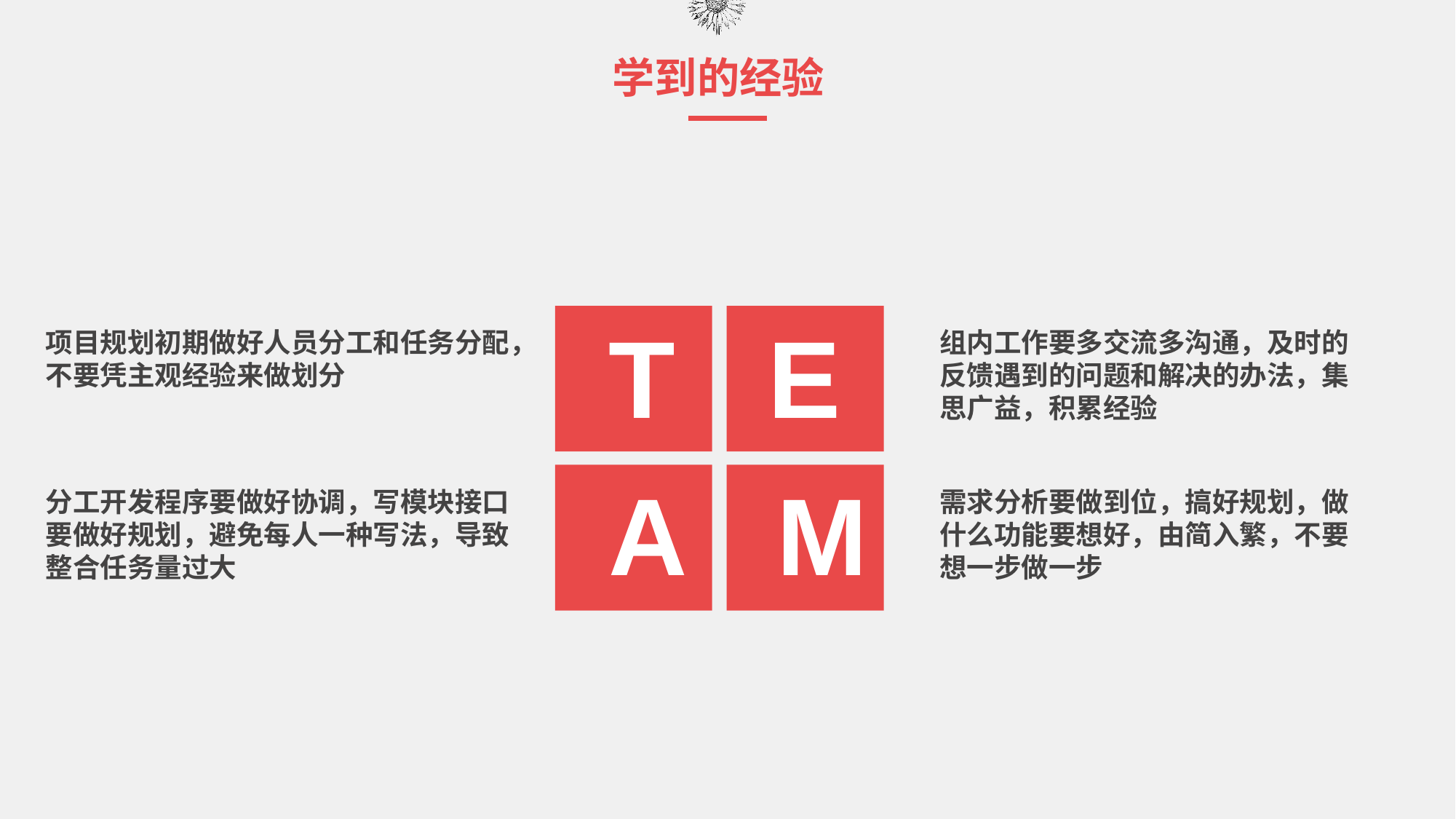

学到的经验
T
E

A
M

项目规划初期做好人员分工和任务分配，不要凭主观经验来做划分
组内工作要多交流多沟通，及时的反馈遇到的问题和解决的办法，集思广益，积累经验
分工开发程序要做好协调，写模块接口要做好规划，避免每人一种写法，导致整合任务量过大
需求分析要做到位，搞好规划，做什么功能要想好，由简入繁，不要想一步做一步